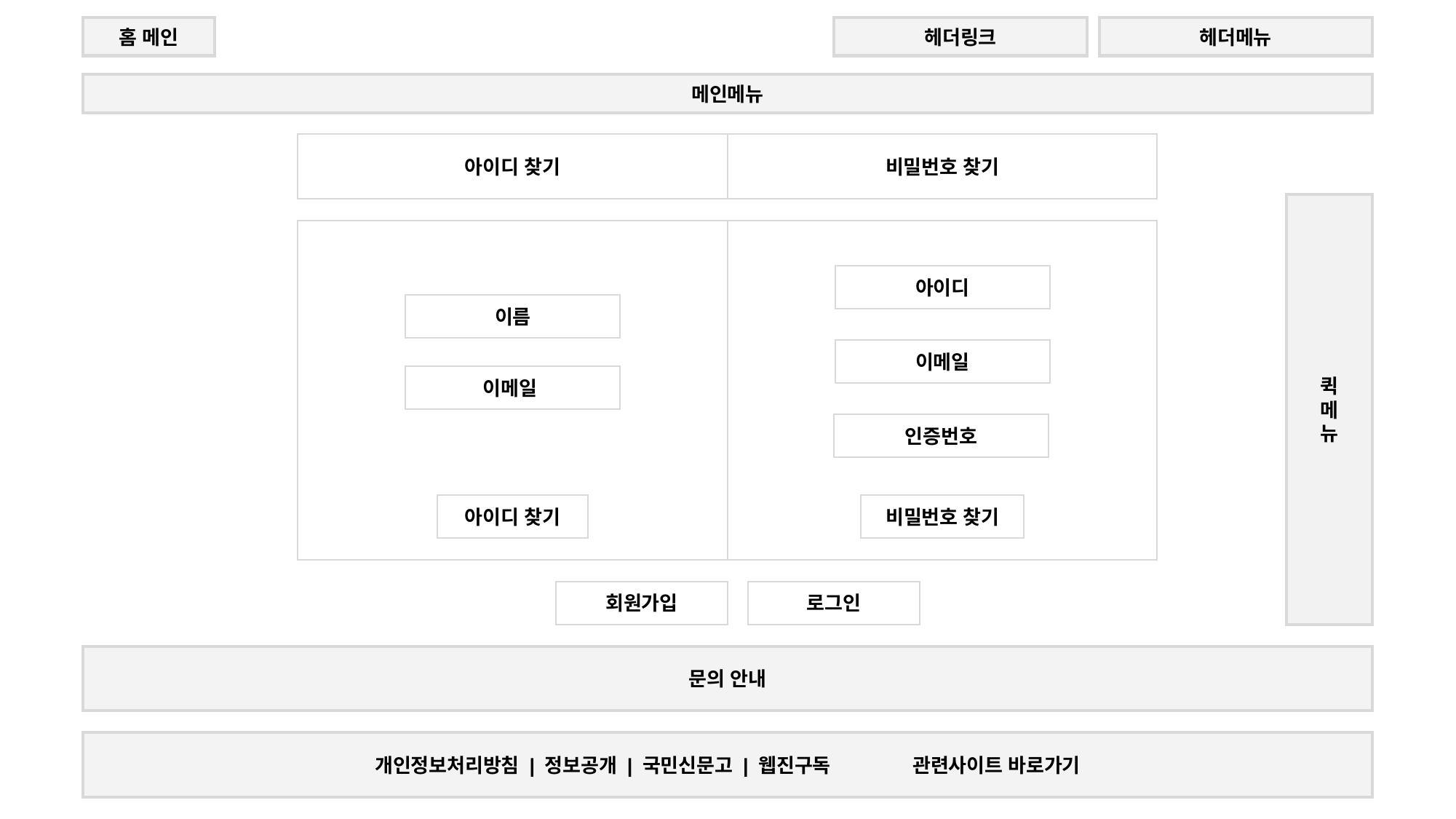

헤더링크
홈 메인
헤더메뉴
메인메뉴
아이디 찾기
비밀번호 찾기
퀵
메
뉴

아이디
이름
이메일
이메일
인증번호
아이디 찾기
비밀번호 찾기
회원가입
로그인
문의 안내
개인정보처리방침 | 정보공개 | 국민신문고 | 웹진구독               관련사이트 바로가기